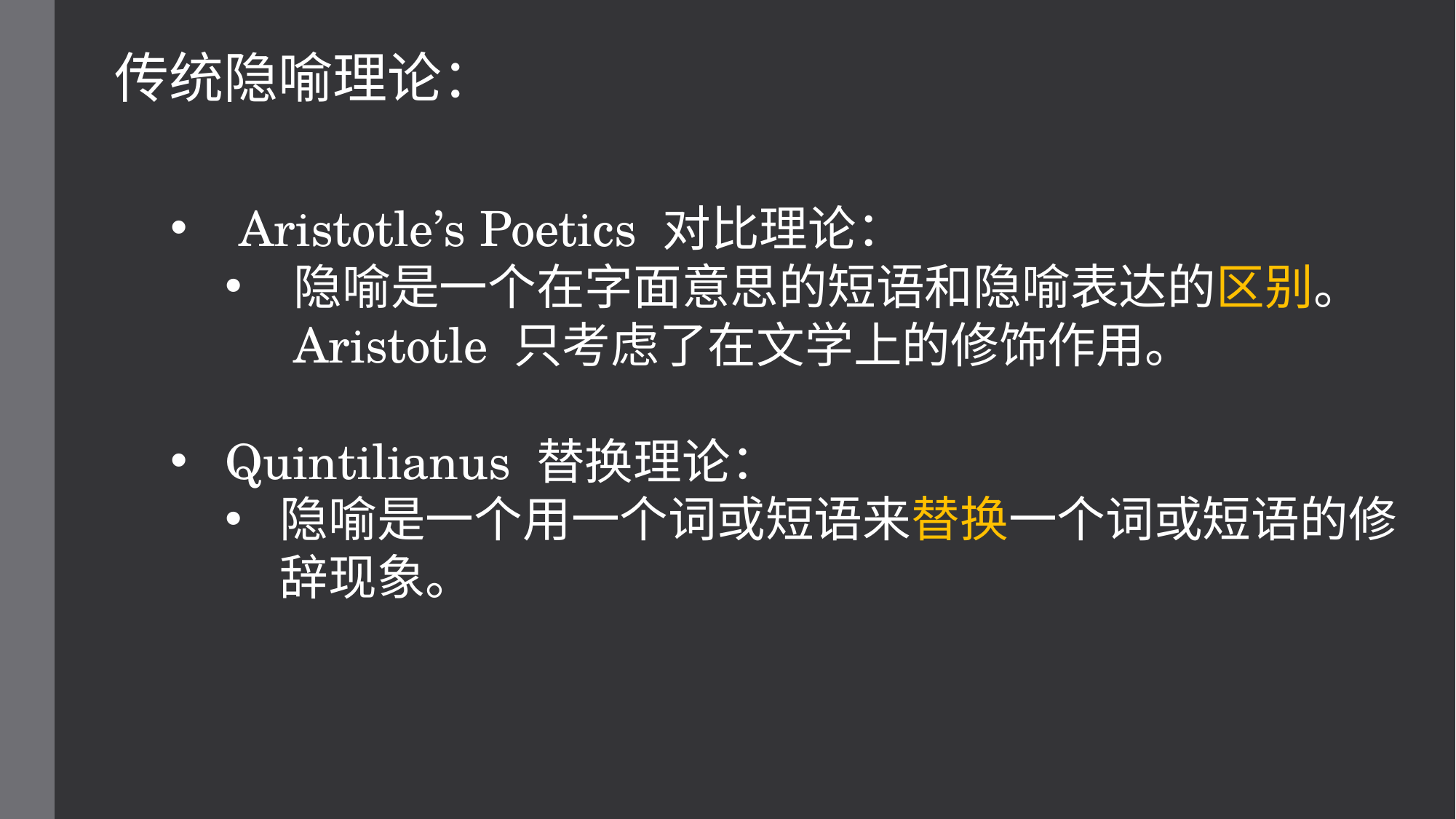

传统隐喻理论：
Aristotle’s Poetics 对比理论：
隐喻是一个在字面意思的短语和隐喻表达的区别。Aristotle 只考虑了在文学上的修饰作用。

Quintilianus 替换理论：
隐喻是一个用一个词或短语来替换一个词或短语的修辞现象。